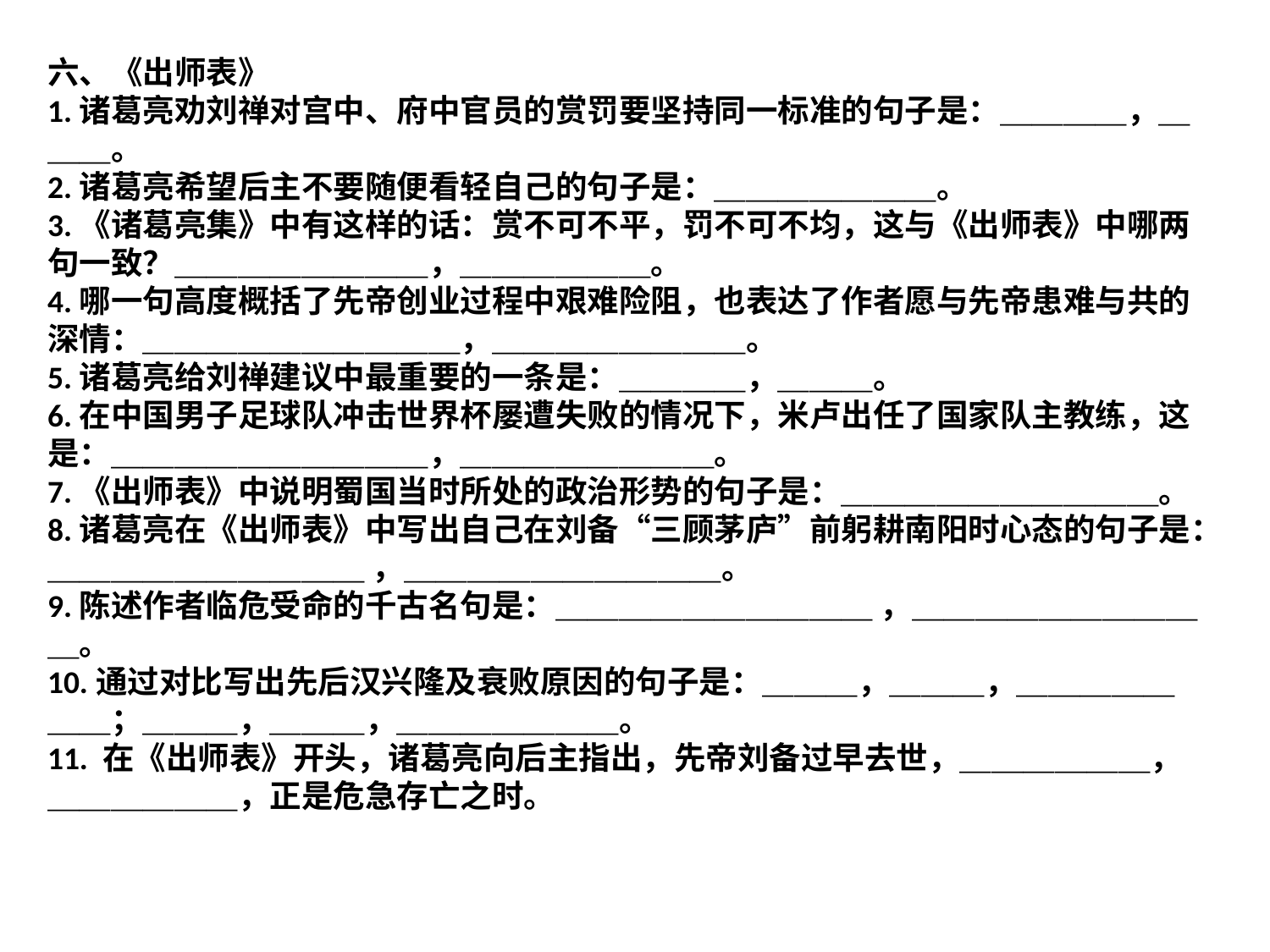

六、《出师表》
1.诸葛亮劝刘禅对宫中、府中官员的赏罚要坚持同一标准的句子是：＿＿＿＿，＿＿＿。
2.诸葛亮希望后主不要随便看轻自己的句子是：＿＿＿＿＿＿＿。
3.《诸葛亮集》中有这样的话：赏不可不平，罚不可不均，这与《出师表》中哪两句一致？＿＿＿＿＿＿＿＿，＿＿＿＿＿＿。
4.哪一句高度概括了先帝创业过程中艰难险阻，也表达了作者愿与先帝患难与共的深情：＿＿＿＿＿＿＿＿＿＿，＿＿＿＿＿＿＿＿。
5.诸葛亮给刘禅建议中最重要的一条是：＿＿＿＿，＿＿＿。
6.在中国男子足球队冲击世界杯屡遭失败的情况下，米卢出任了国家队主教练，这是：＿＿＿＿＿＿＿＿＿＿，＿＿＿＿＿＿＿＿。
7.《出师表》中说明蜀国当时所处的政治形势的句子是：＿＿＿＿＿＿＿＿＿＿。
8.诸葛亮在《出师表》中写出自己在刘备“三顾茅庐”前躬耕南阳时心态的句子是：＿＿＿＿＿＿＿＿＿＿ ，＿＿＿＿＿＿＿＿＿＿。
9.陈述作者临危受命的千古名句是：＿＿＿＿＿＿＿＿＿＿ ，＿＿＿＿＿＿＿＿＿＿。
10.通过对比写出先后汉兴隆及衰败原因的句子是：＿＿＿，＿＿＿，＿＿＿＿＿＿＿；＿＿＿，＿＿＿，＿＿＿＿＿＿＿。
11. 在《出师表》开头，诸葛亮向后主指出，先帝刘备过早去世，＿＿＿＿＿＿，＿＿＿＿＿＿，正是危急存亡之时。